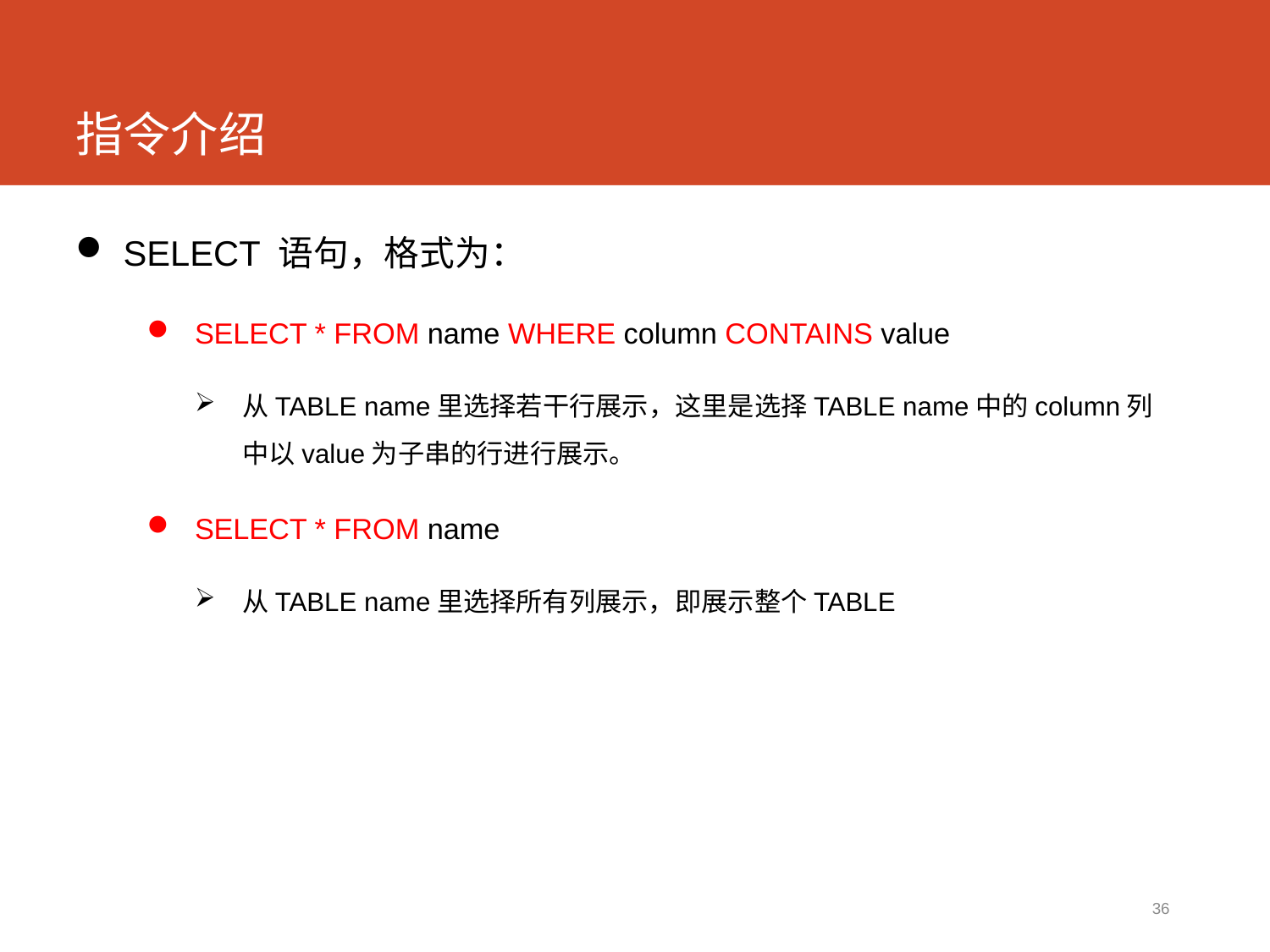

# 指令介绍
SELECT 语句，格式为：
SELECT * FROM name WHERE column CONTAINS value
从TABLE name里选择若干行展示，这里是选择TABLE name中的column列中以value为子串的行进行展示。
SELECT * FROM name
从TABLE name里选择所有列展示，即展示整个TABLE
36